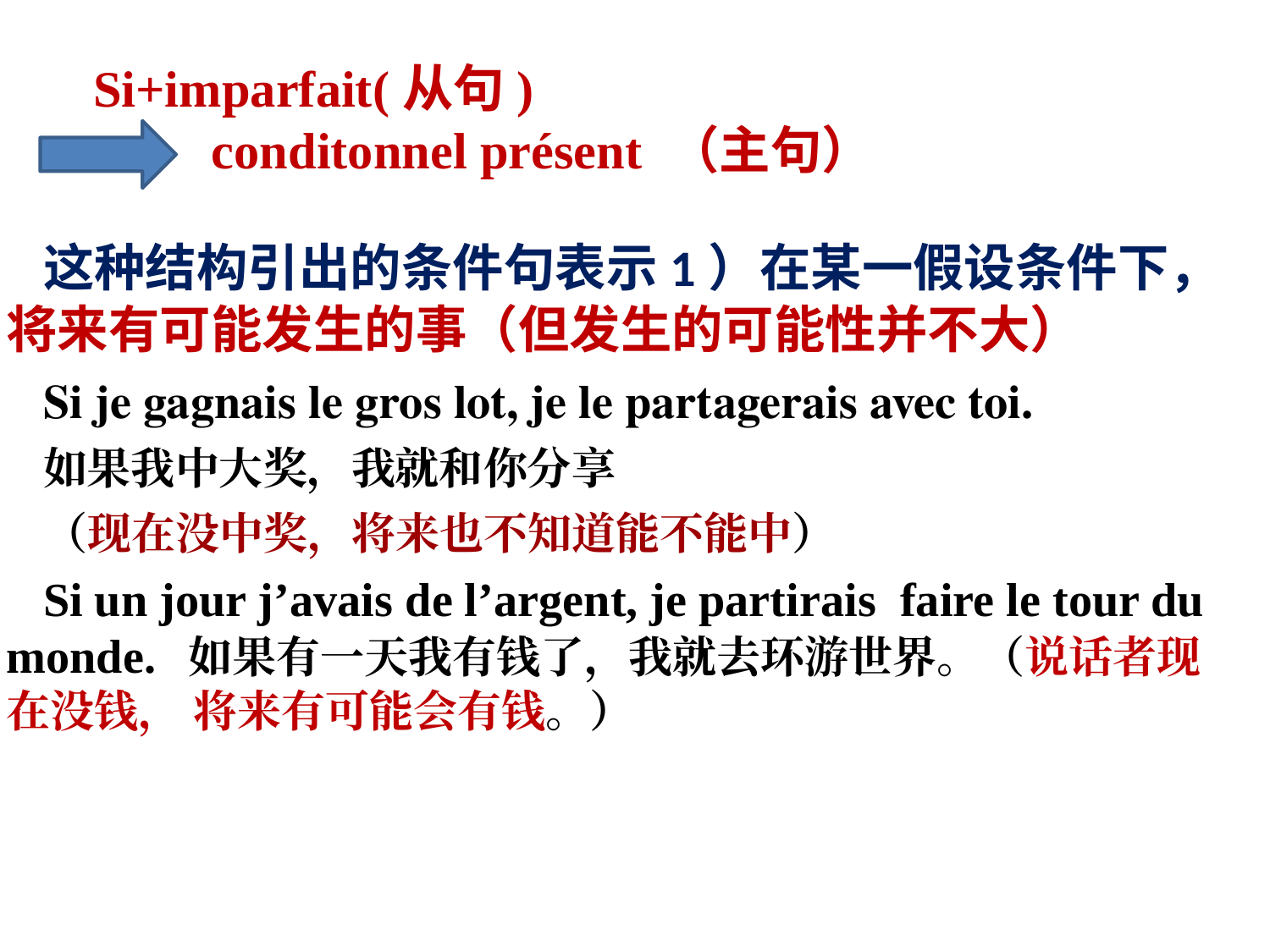

# Si+imparfait(从句) conditonnel présent （主句）

这种结构引出的条件句表示1）在某一假设条件下，将来有可能发生的事（但发生的可能性并不大）
Si je gagnais le gros lot, je le partagerais avec toi.
如果我中大奖，我就和你分享
（现在没中奖，将来也不知道能不能中）
Si un jour j’avais de l’argent, je partirais  faire le tour du monde.  如果有一天我有钱了，我就去环游世界。（说话者现在没钱， 将来有可能会有钱。）